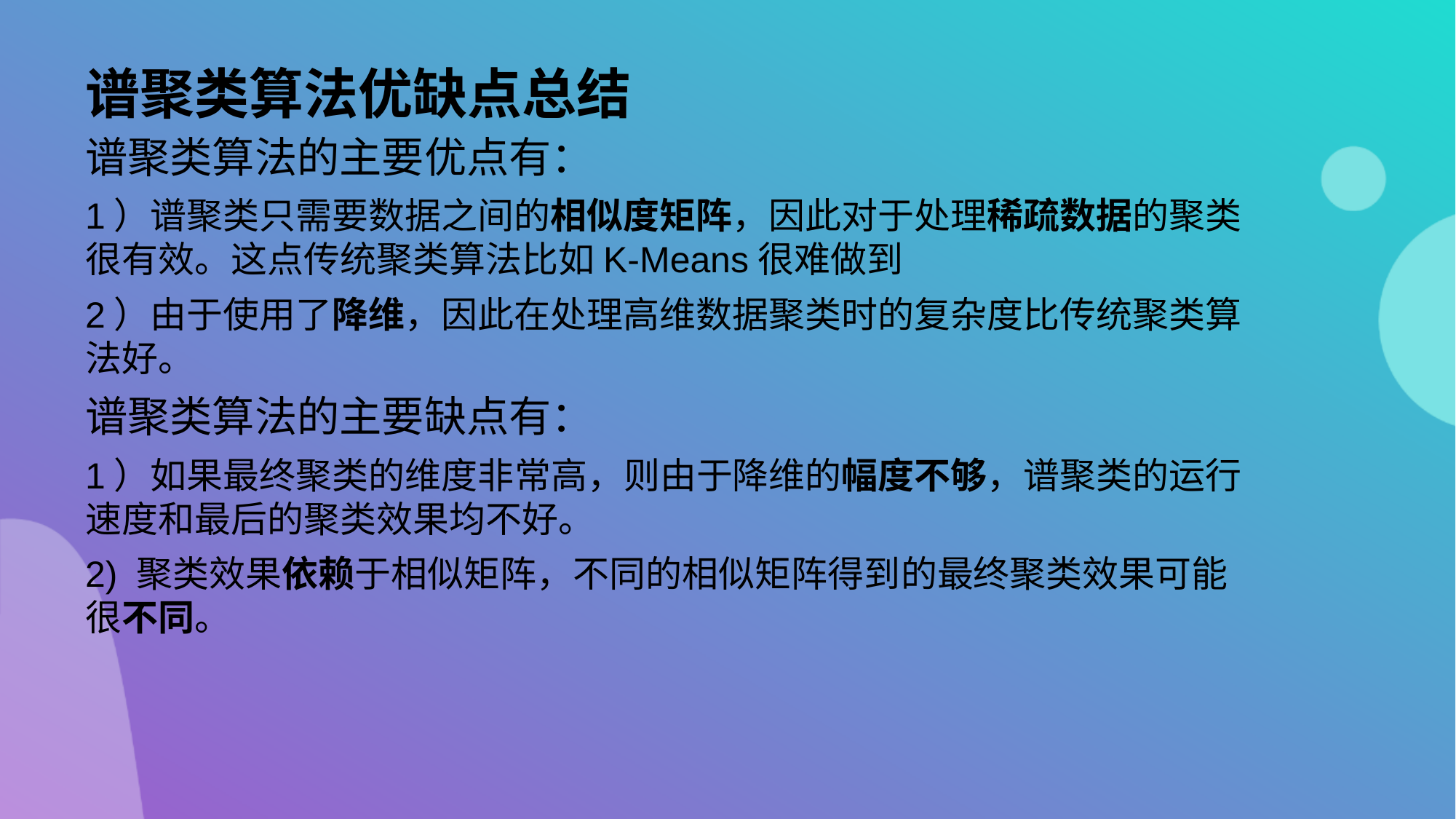

谱聚类算法优缺点总结
谱聚类算法的主要优点有：
1）谱聚类只需要数据之间的相似度矩阵，因此对于处理稀疏数据的聚类很有效。这点传统聚类算法比如K-Means很难做到
2）由于使用了降维，因此在处理高维数据聚类时的复杂度比传统聚类算法好。
谱聚类算法的主要缺点有：
1）如果最终聚类的维度非常高，则由于降维的幅度不够，谱聚类的运行速度和最后的聚类效果均不好。
2) 聚类效果依赖于相似矩阵，不同的相似矩阵得到的最终聚类效果可能很不同。